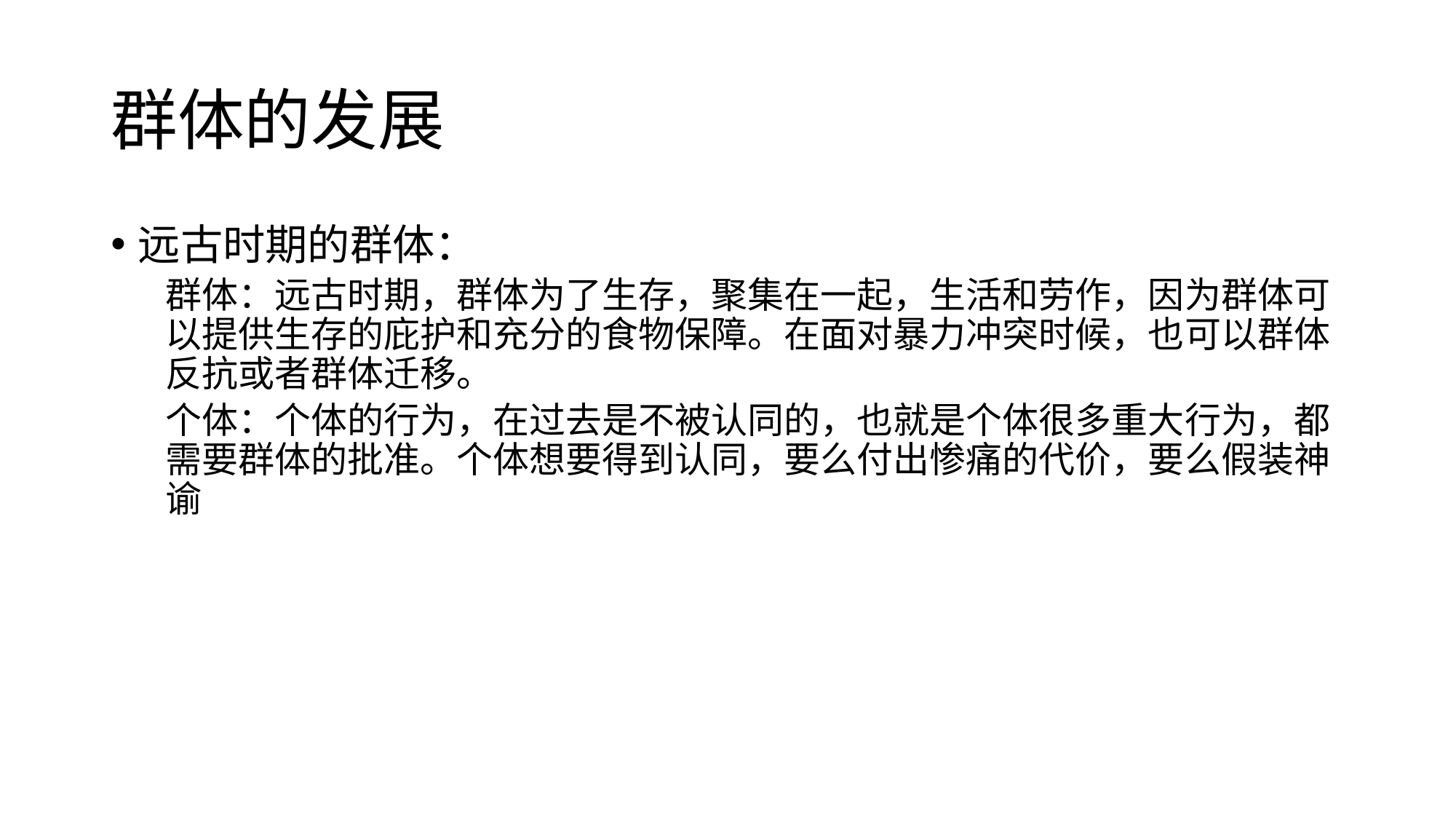

# 群体的发展
远古时期的群体：
群体：远古时期，群体为了生存，聚集在一起，生活和劳作，因为群体可以提供生存的庇护和充分的食物保障。在面对暴力冲突时候，也可以群体反抗或者群体迁移。
个体：个体的行为，在过去是不被认同的，也就是个体很多重大行为，都需要群体的批准。个体想要得到认同，要么付出惨痛的代价，要么假装神谕